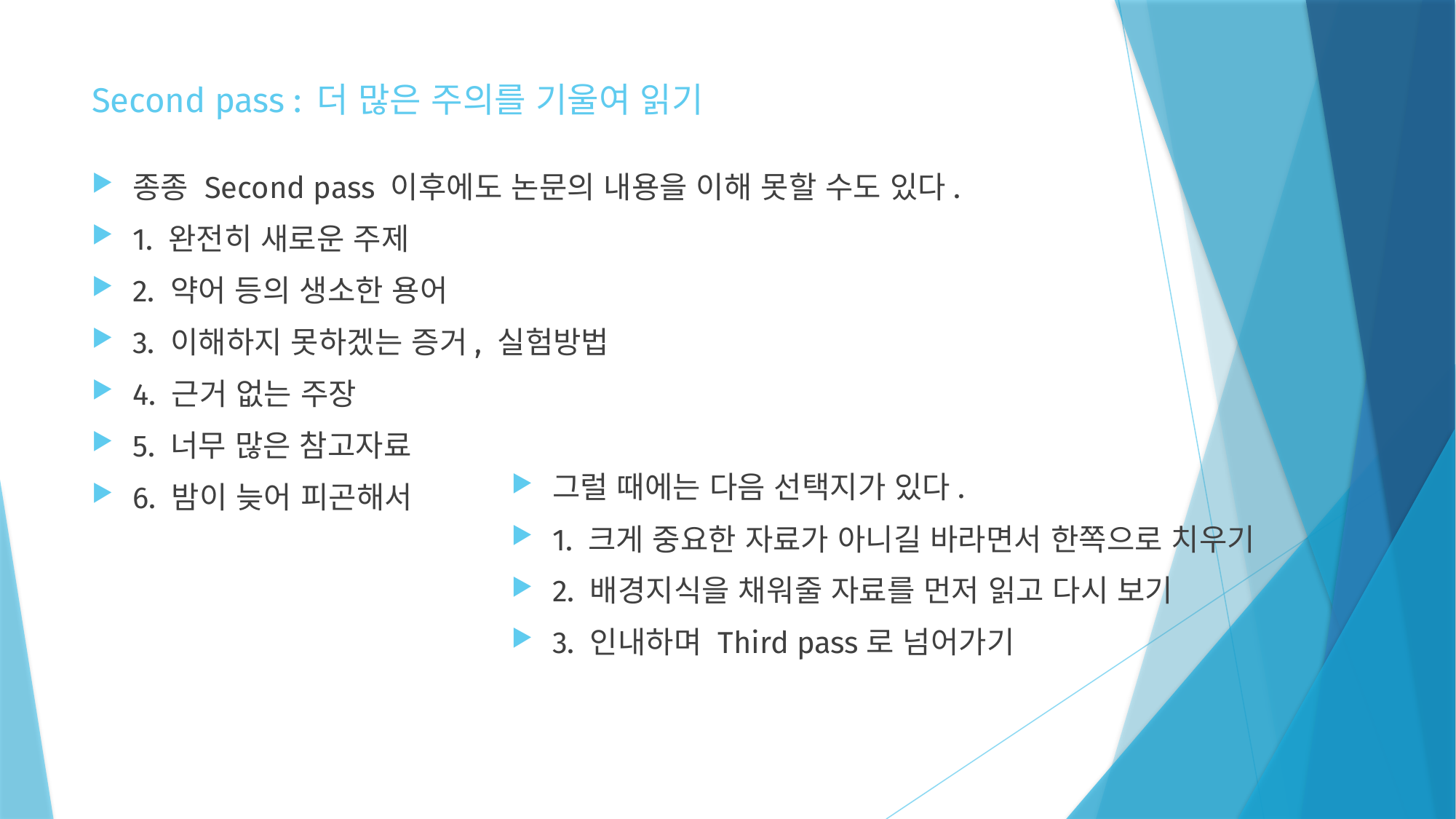

# Second pass : 더 많은 주의를 기울여 읽기
종종 Second pass 이후에도 논문의 내용을 이해 못할 수도 있다.
1. 완전히 새로운 주제
2. 약어 등의 생소한 용어
3. 이해하지 못하겠는 증거, 실험방법
4. 근거 없는 주장
5. 너무 많은 참고자료
6. 밤이 늦어 피곤해서
그럴 때에는 다음 선택지가 있다.
1. 크게 중요한 자료가 아니길 바라면서 한쪽으로 치우기
2. 배경지식을 채워줄 자료를 먼저 읽고 다시 보기
3. 인내하며 Third pass로 넘어가기